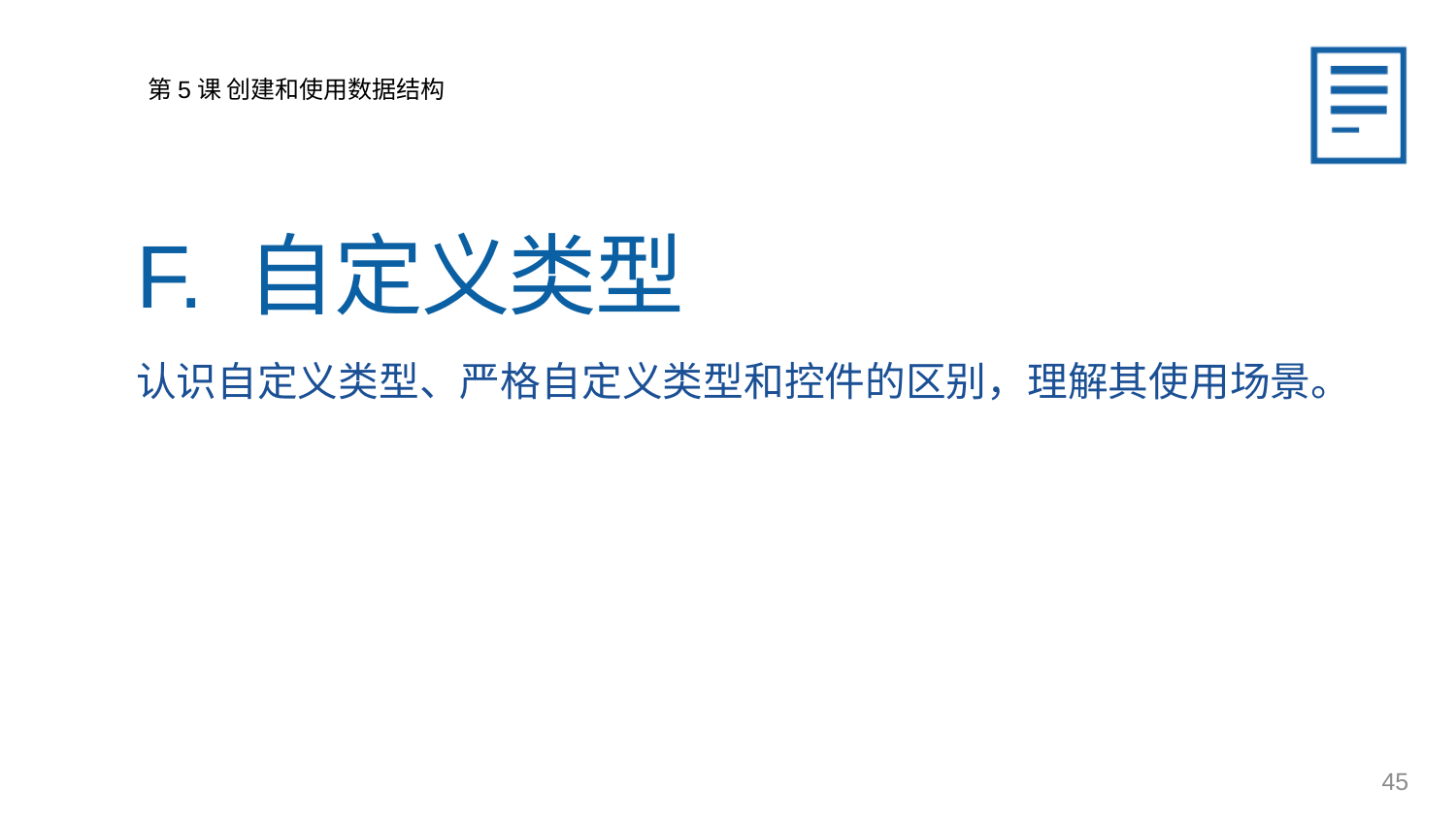

F. 自定义类型
认识自定义类型、严格自定义类型和控件的区别，理解其使用场景。

45